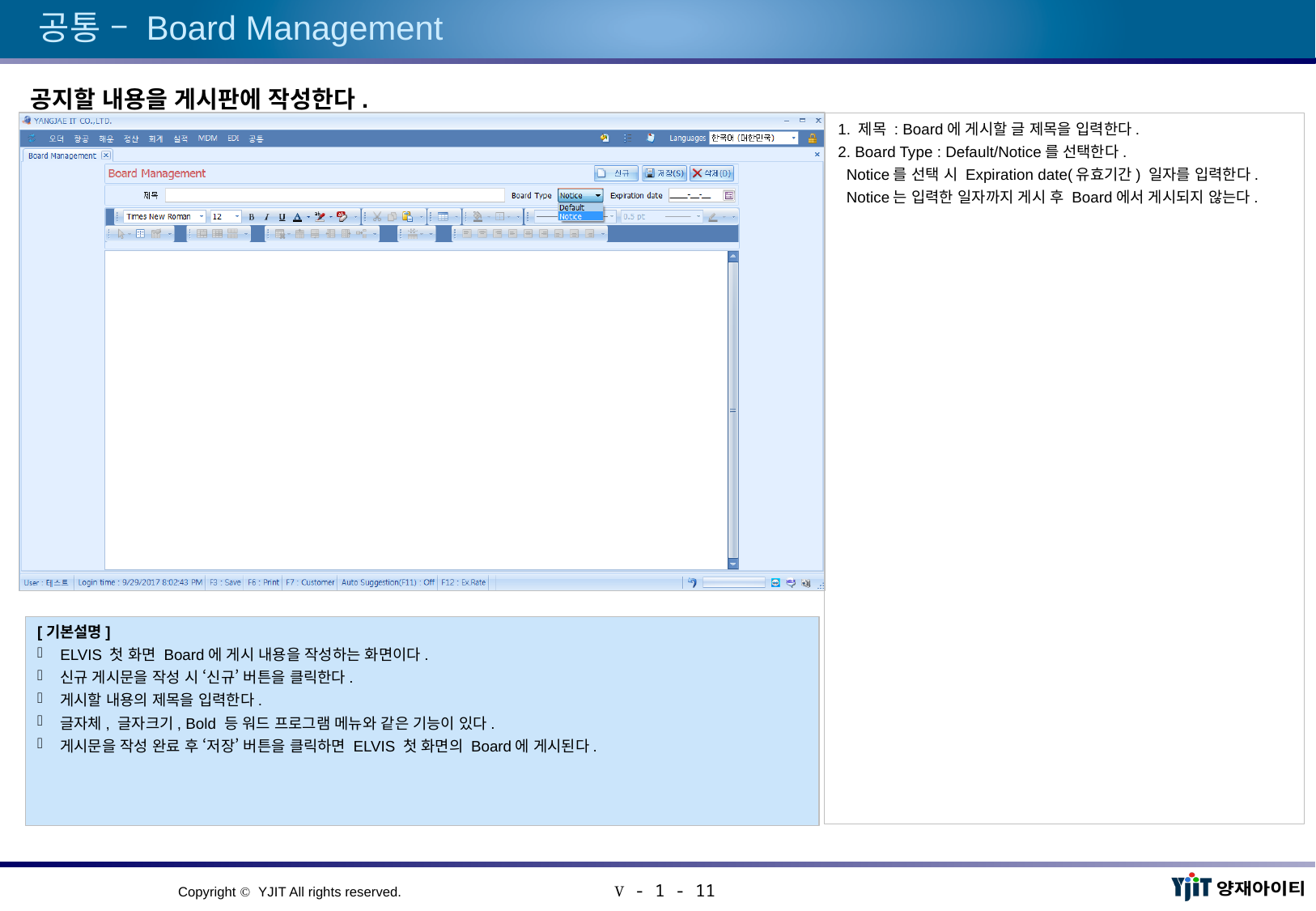

# 공통 – Board Management
공지할 내용을 게시판에 작성한다.

1. 제목 : Board에 게시할 글 제목을 입력한다.
2. Board Type : Default/Notice를 선택한다.
  Notice를 선택 시 Expiration date(유효기간) 일자를 입력한다.
  Notice는 입력한 일자까지 게시 후 Board에서 게시되지 않는다.

[기본설명]
ELVIS 첫 화면 Board에 게시 내용을 작성하는 화면이다.
신규 게시문을 작성 시 ‘신규’ 버튼을 클릭한다.
게시할 내용의 제목을 입력한다.
글자체, 글자크기, Bold 등 워드 프로그램 메뉴와 같은 기능이 있다.
게시문을 작성 완료 후 ‘저장’ 버튼을 클릭하면 ELVIS 첫 화면의 Board에 게시된다.